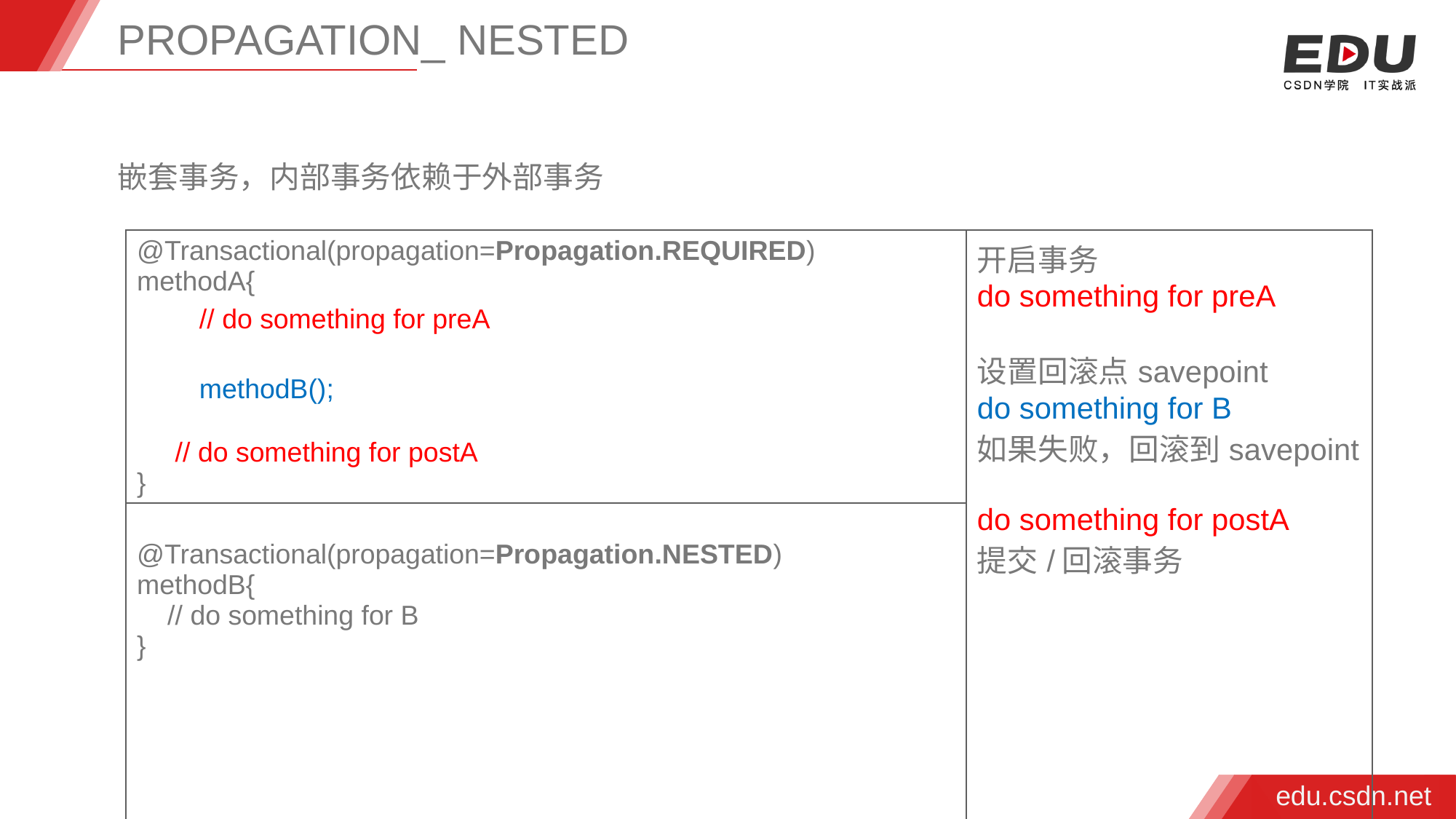

PROPAGATION_ NESTED
嵌套事务，内部事务依赖于外部事务
| @Transactional(propagation=Propagation.REQUIRED) methodA{ 　　// do something for preA 　　methodB(); // do something for postA } | 开启事务 do something for preA 设置回滚点savepoint do something for B 如果失败，回滚到savepoint do something for postA 提交/回滚事务 |
| --- | --- |
| @Transactional(propagation=Propagation.NESTED) methodB{ // do something for B } |  |
edu.csdn.net